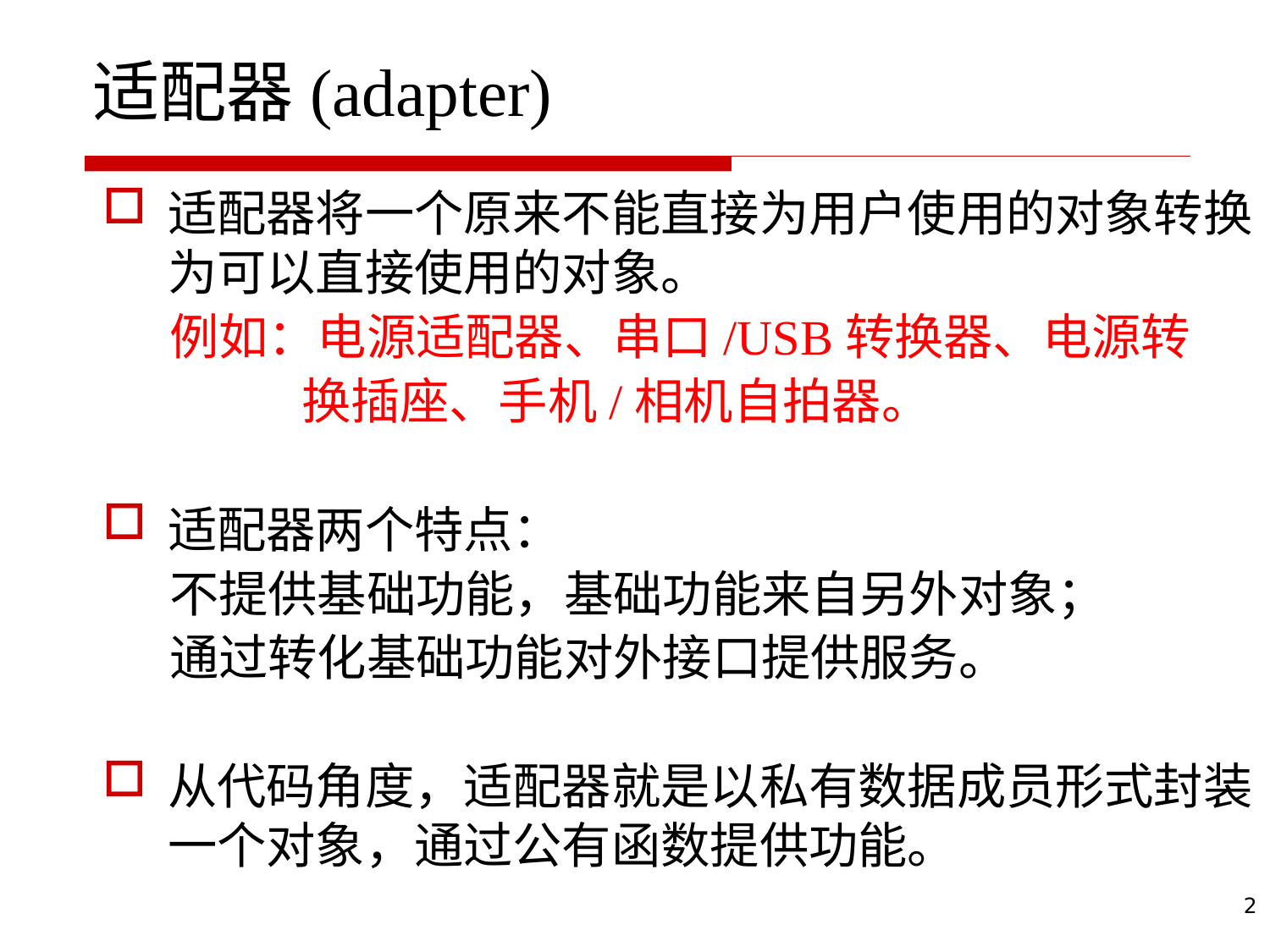

# 适配器(adapter)

适配器将一个原来不能直接为用户使用的对象转换为可以直接使用的对象。
     例如：电源适配器、串口/USB转换器、电源转
                 换插座、手机/相机自拍器。

适配器两个特点：
     不提供基础功能，基础功能来自另外对象；
     通过转化基础功能对外接口提供服务。

从代码角度，适配器就是以私有数据成员形式封装一个对象，通过公有函数提供功能。

2